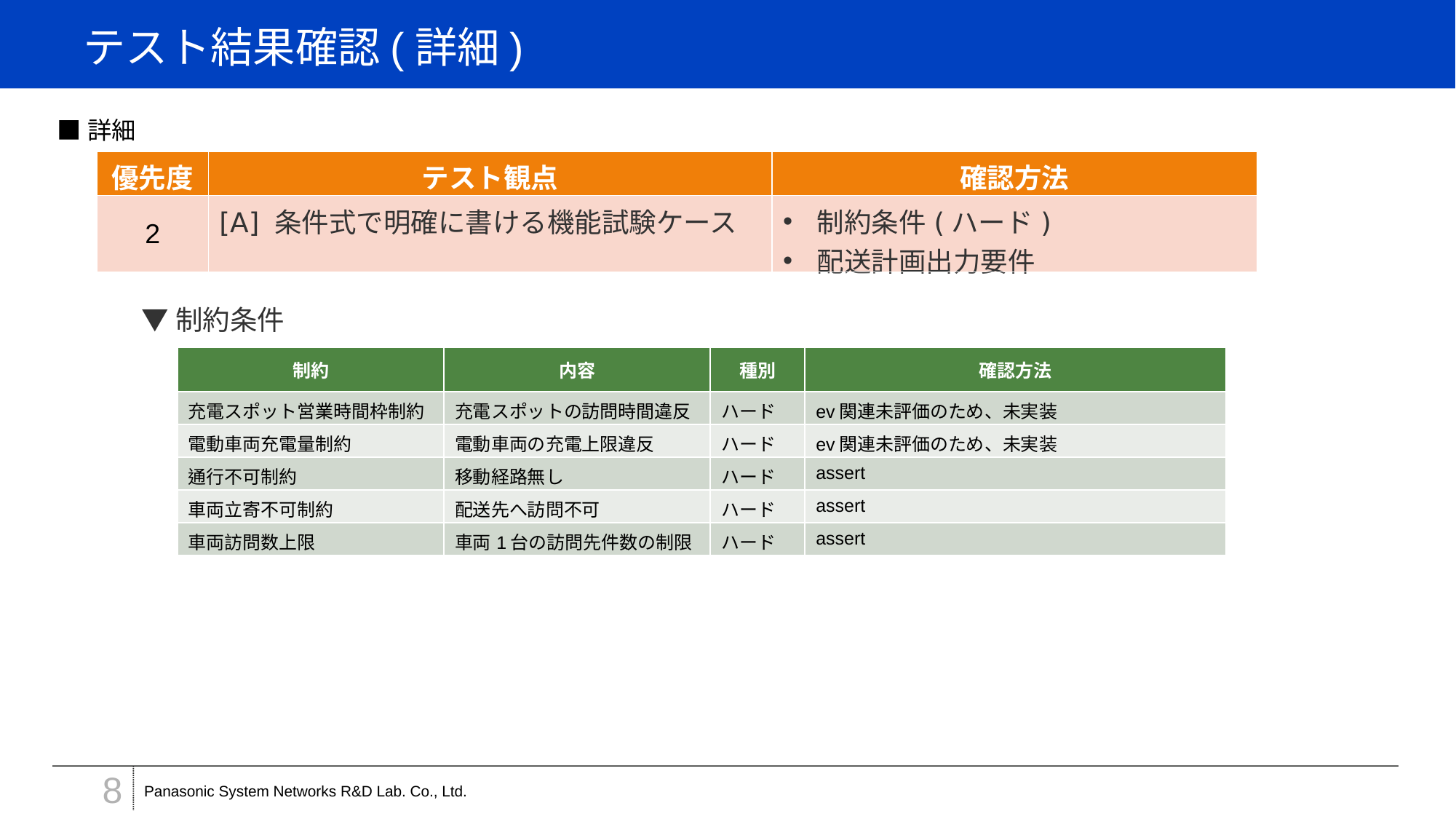

# テスト結果確認(詳細)
■詳細
| 優先度 | テスト観点 | 確認方法 |
| --- | --- | --- |
| 2 | [A] 条件式で明確に書ける機能試験ケース | 制約条件(ハード) 配送計画出力要件 |
▼制約条件
| 制約 | 内容 | 種別 | 確認方法 |
| --- | --- | --- | --- |
| 充電スポット営業時間枠制約 | 充電スポットの訪問時間違反 | ハード | ev関連未評価のため、未実装 |
| 電動車両充電量制約 | 電動車両の充電上限違反 | ハード | ev関連未評価のため、未実装 |
| 通行不可制約 | 移動経路無し | ハード | assert |
| 車両立寄不可制約 | 配送先へ訪問不可 | ハード | assert |
| 車両訪問数上限 | 車両1台の訪問先件数の制限 | ハード | assert |
8